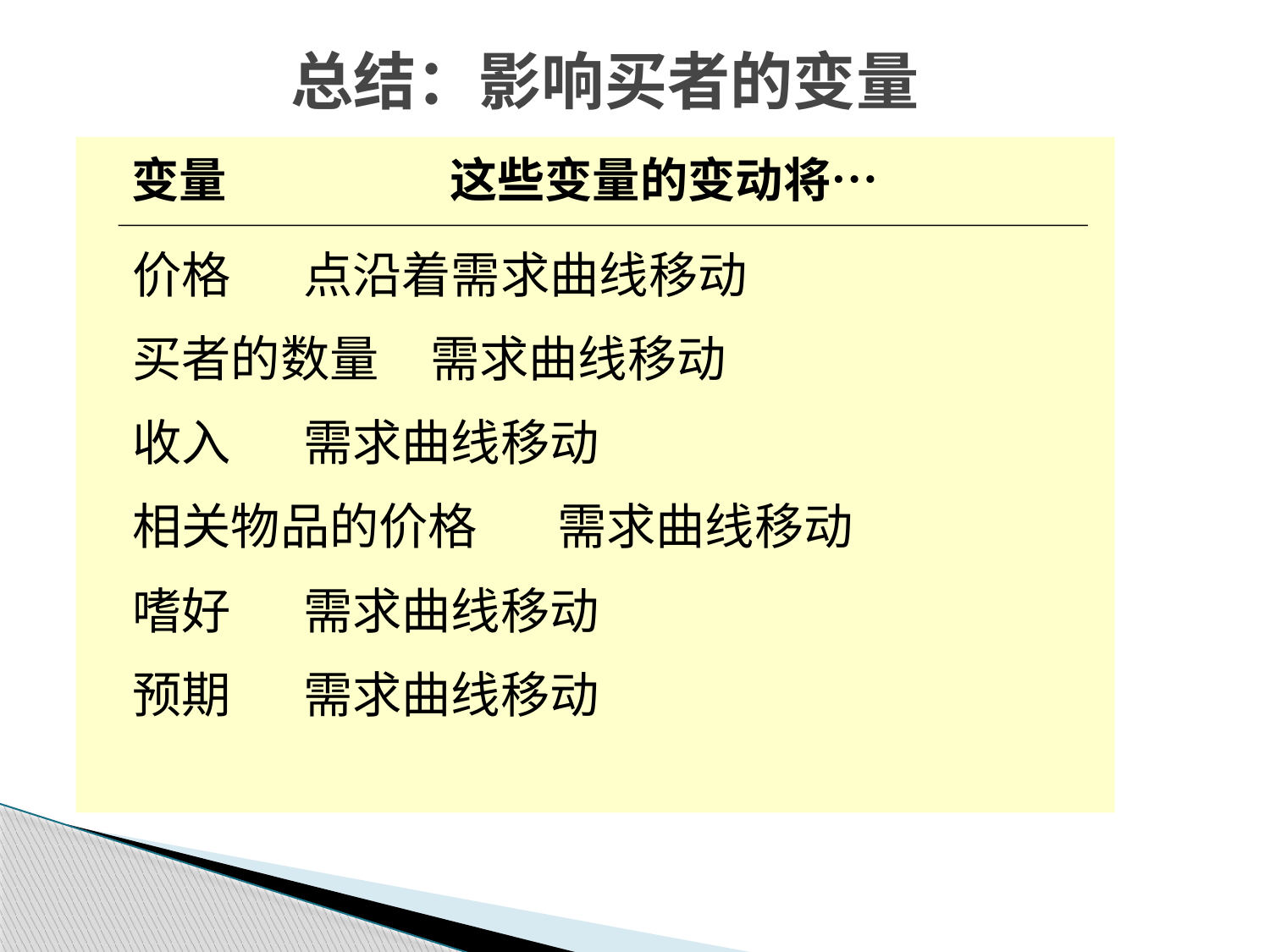

总结：影响买者的变量

  变量	         这些变量的变动将…

价格	    点沿着需求曲线移动
买者的数量	    需求曲线移动
收入	    需求曲线移动
相关物品的价格	    需求曲线移动
嗜好	    需求曲线移动
预期	    需求曲线移动